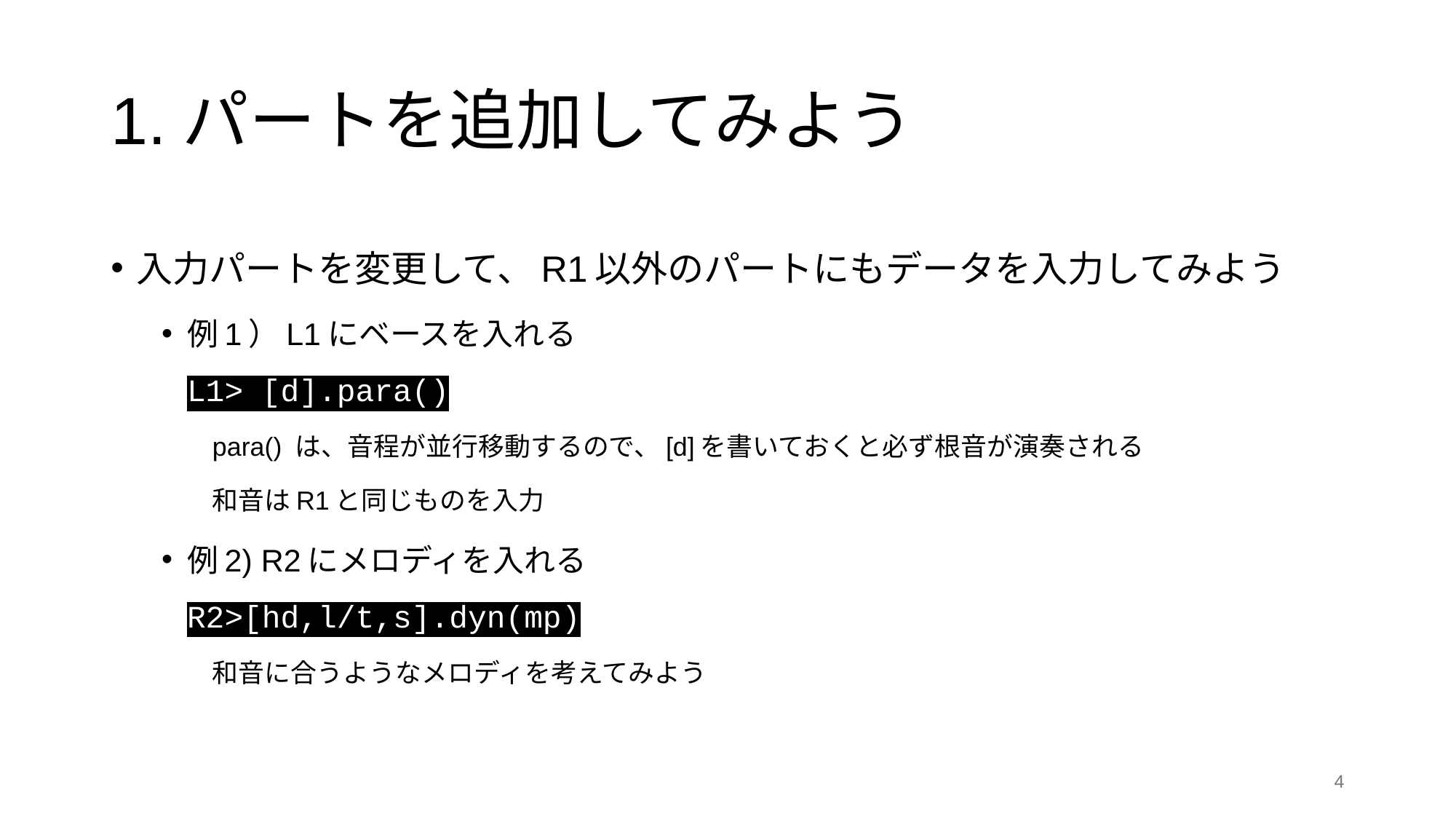

# 1.パートを追加してみよう
入力パートを変更して、R1以外のパートにもデータを入力してみよう
例1）L1にベースを入れる
L1> [d].para()
para() は、音程が並行移動するので、[d]を書いておくと必ず根音が演奏される
和音はR1と同じものを入力
例2) R2にメロディを入れる
R2>[hd,l/t,s].dyn(mp)
和音に合うようなメロディを考えてみよう
4